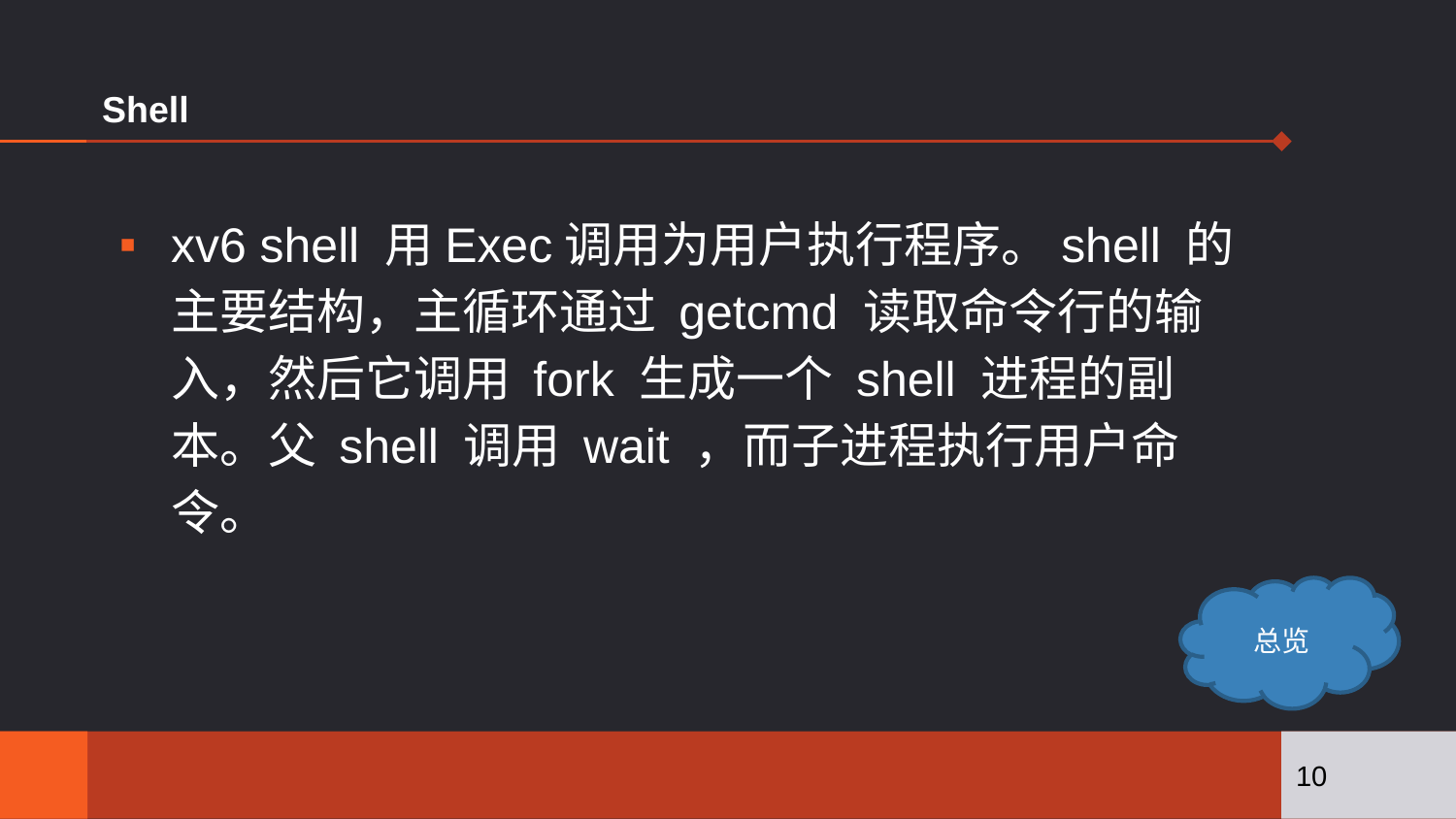

# Shell
xv6 shell 用Exec调用为用户执行程序。shell 的主要结构，主循环通过 getcmd 读取命令行的输入，然后它调用 fork 生成一个 shell 进程的副本。父 shell 调用 wait ，而子进程执行用户命令。
总览
10